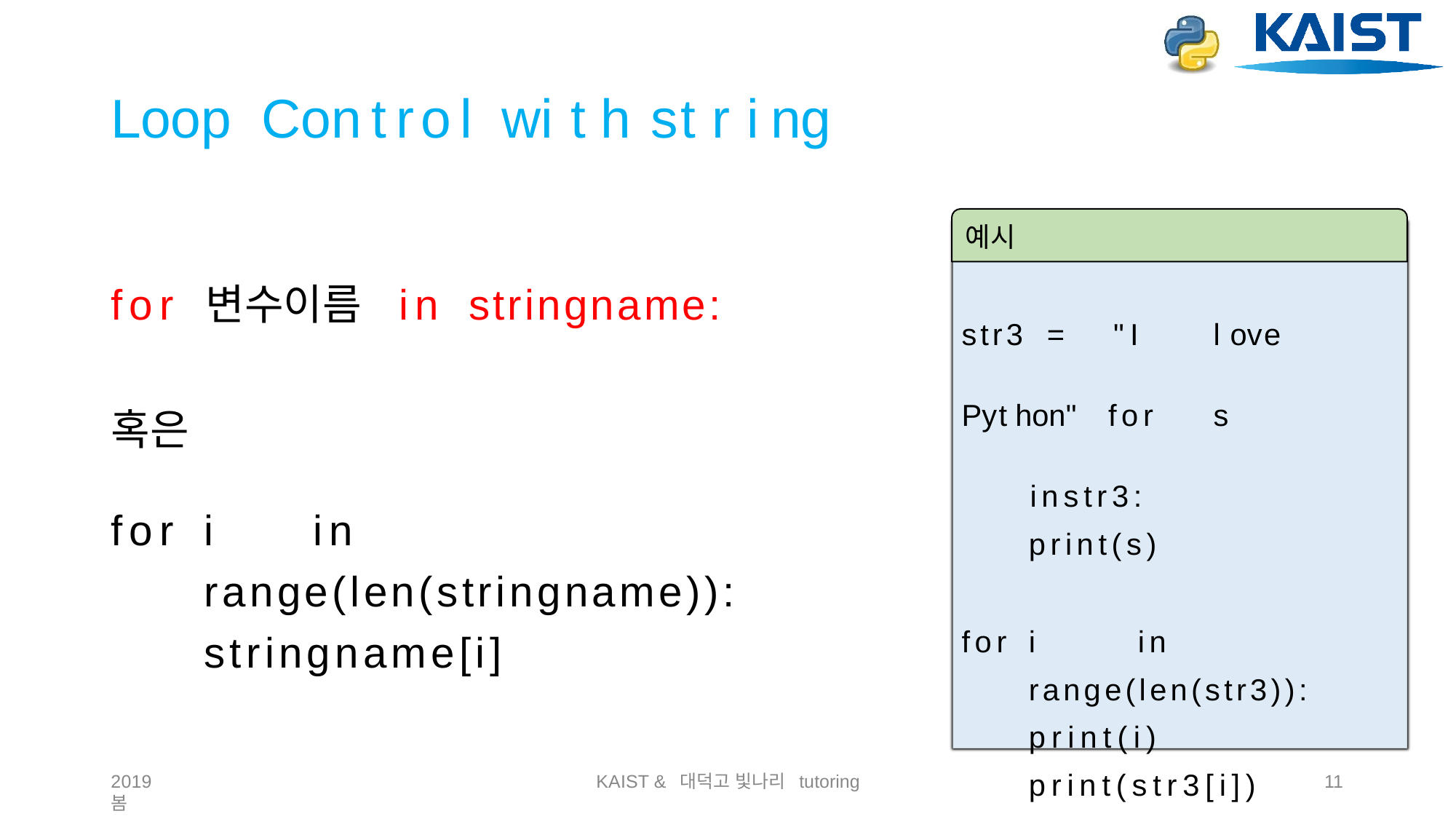

# Loop	Control	with	string

예시
str3		=		"I	love	Python"  for	s		in	str3:
print(s)

for	i	in	range(len(str3)):  print(i)  print(str3[i])
for	변수이름	in	stringname:

혹은

for	i	in	range(len(stringname)):  stringname[i]
2019 봄
KAIST & 대덕고 빛나리 tutoring
11